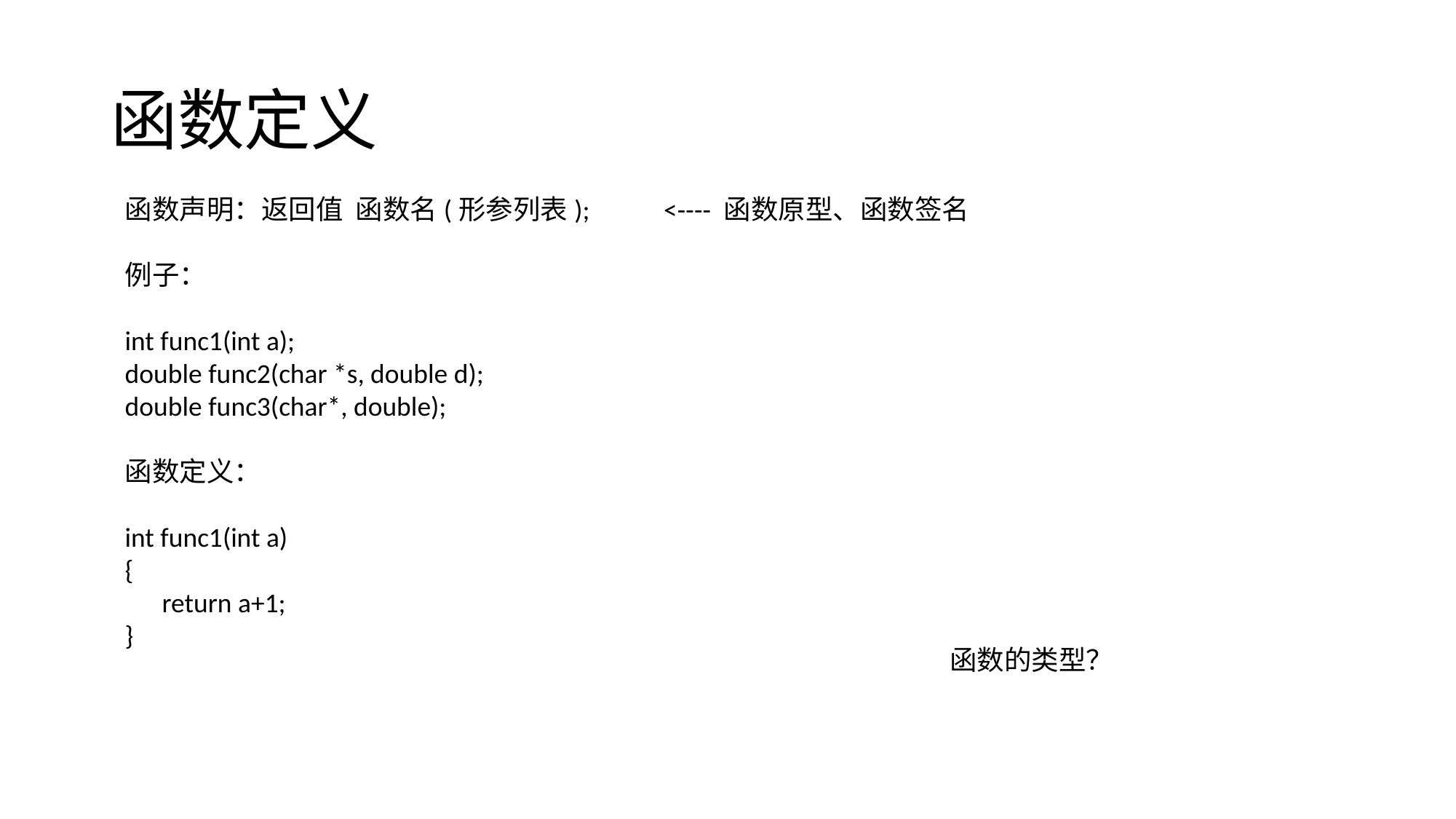

# 函数定义
函数声明：返回值  函数名(形参列表);            <---- 函数原型、函数签名

例子：

int func1(int a);
double func2(char *s, double d);
double func3(char*, double);

函数定义：

int func1(int a)
{
      return a+1;
}

函数的类型？